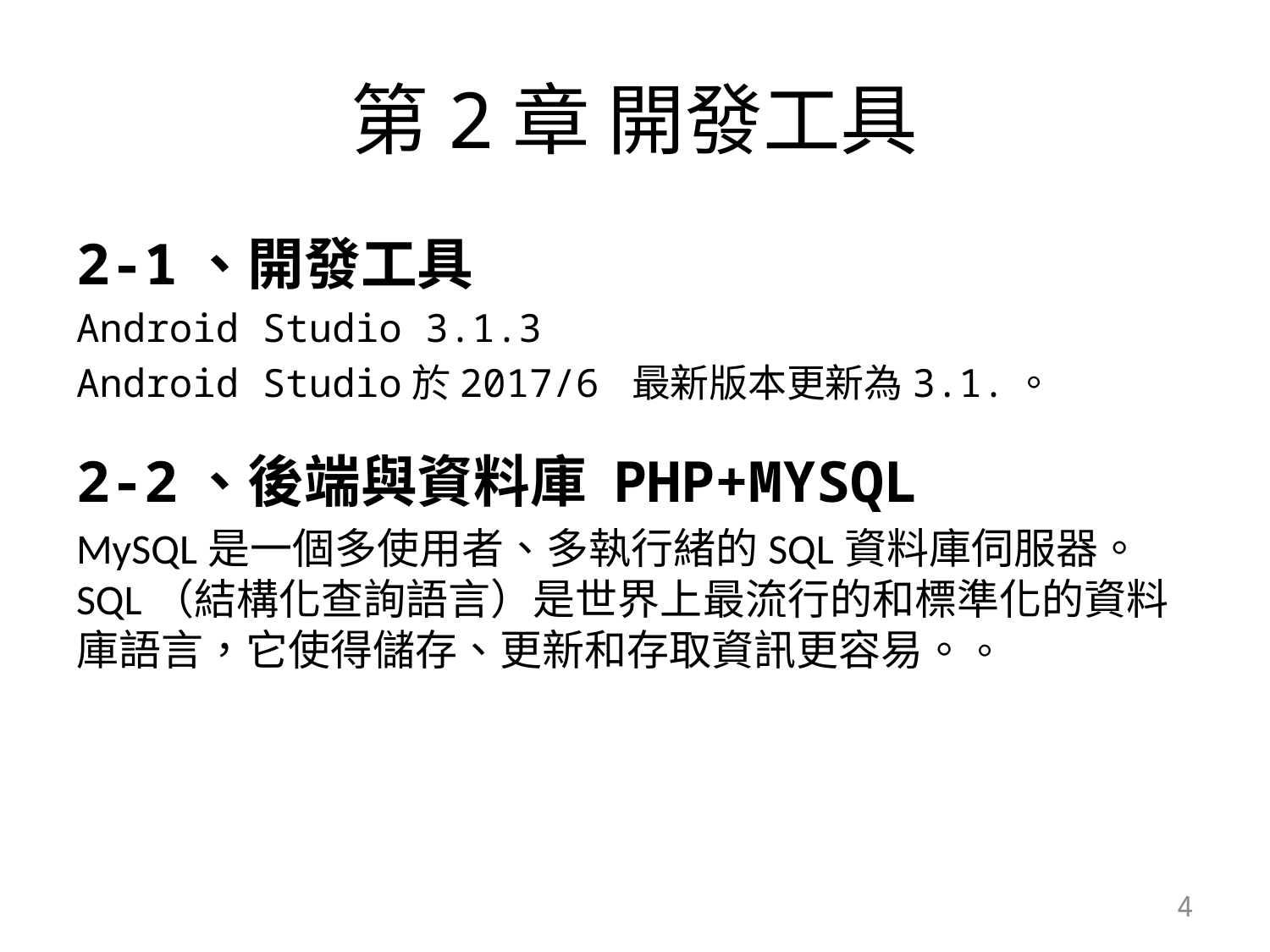

# 第2章 開發工具
2-1、開發工具
Android Studio 3.1.3
Android Studio於2017/6 最新版本更新為3.1.。

2-2、後端與資料庫 PHP+MYSQL
MySQL是一個多使用者、多執行緒的SQL資料庫伺服器。
SQL（結構化查詢語言）是世界上最流行的和標準化的資料庫語言，它使得儲存、更新和存取資訊更容易。。

4